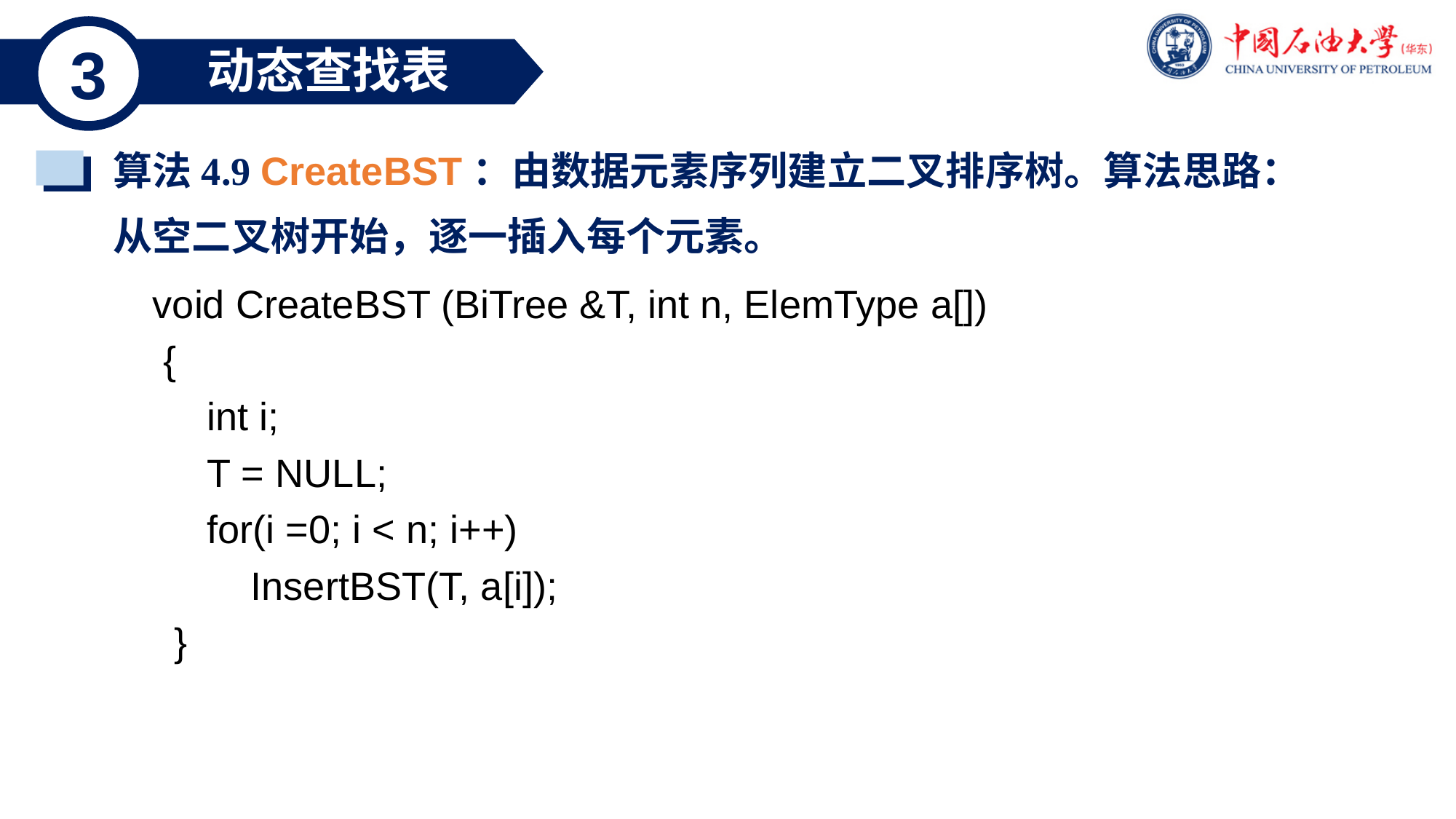

3
 动态查找表
算法4.9 CreateBST：由数据元素序列建立二叉排序树。算法思路：
从空二叉树开始，逐一插入每个元素。

void CreateBST (BiTree &T, int n, ElemType a[])
 {
     int i;
     T = NULL;
     for(i =0; i < n; i++)
         InsertBST(T, a[i]);
  }